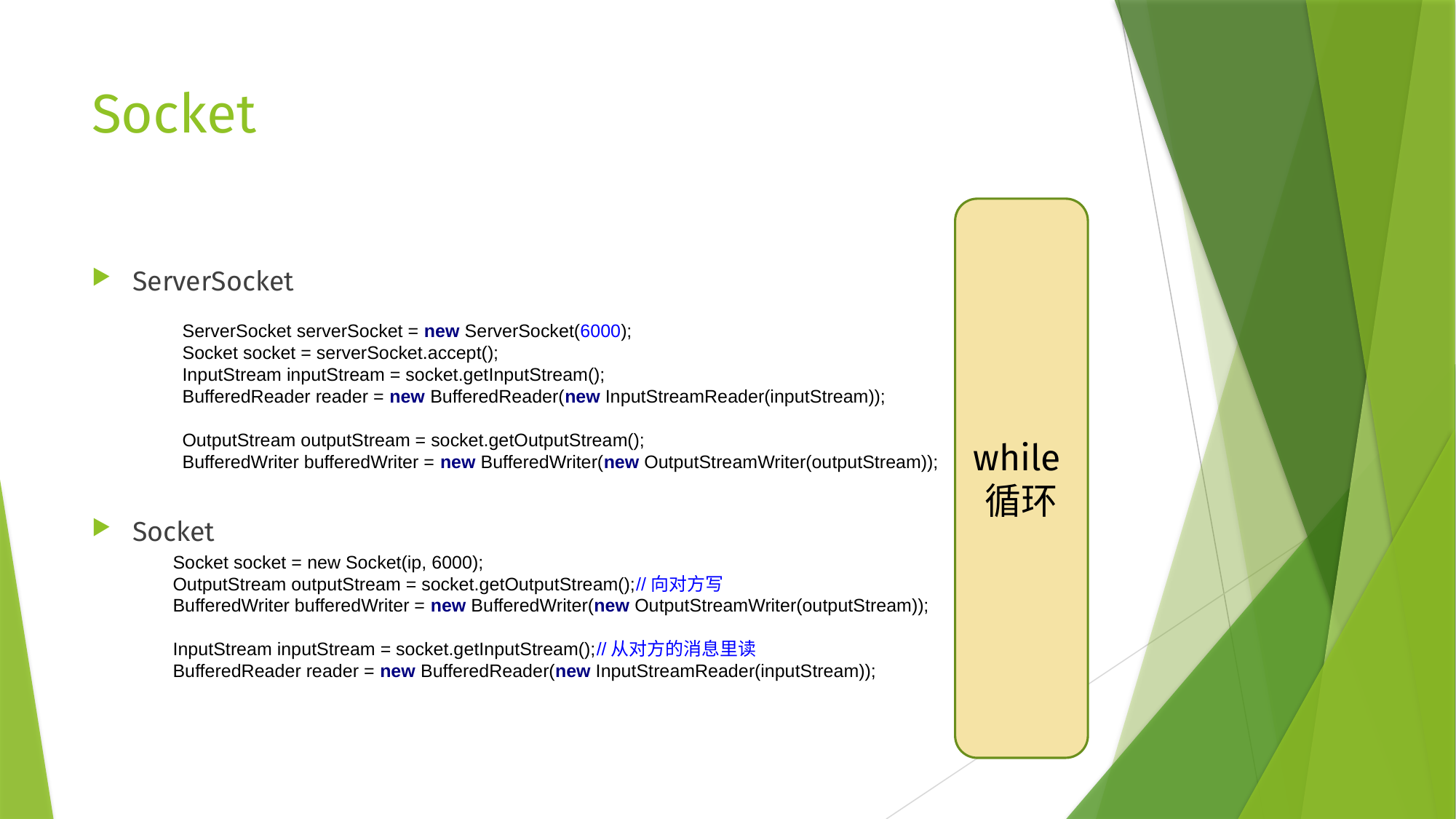

# Socket
while循环
ServerSocket

Socket

ServerSocket serverSocket = new ServerSocket(6000);
Socket socket = serverSocket.accept();
InputStream inputStream = socket.getInputStream();
BufferedReader reader = new BufferedReader(new InputStreamReader(inputStream));
OutputStream outputStream = socket.getOutputStream();
BufferedWriter bufferedWriter = new BufferedWriter(new OutputStreamWriter(outputStream));
Socket socket = new Socket(ip, 6000);
OutputStream outputStream = socket.getOutputStream();//向对方写
BufferedWriter bufferedWriter = new BufferedWriter(new OutputStreamWriter(outputStream));

InputStream inputStream = socket.getInputStream();//从对方的消息里读
BufferedReader reader = new BufferedReader(new InputStreamReader(inputStream));